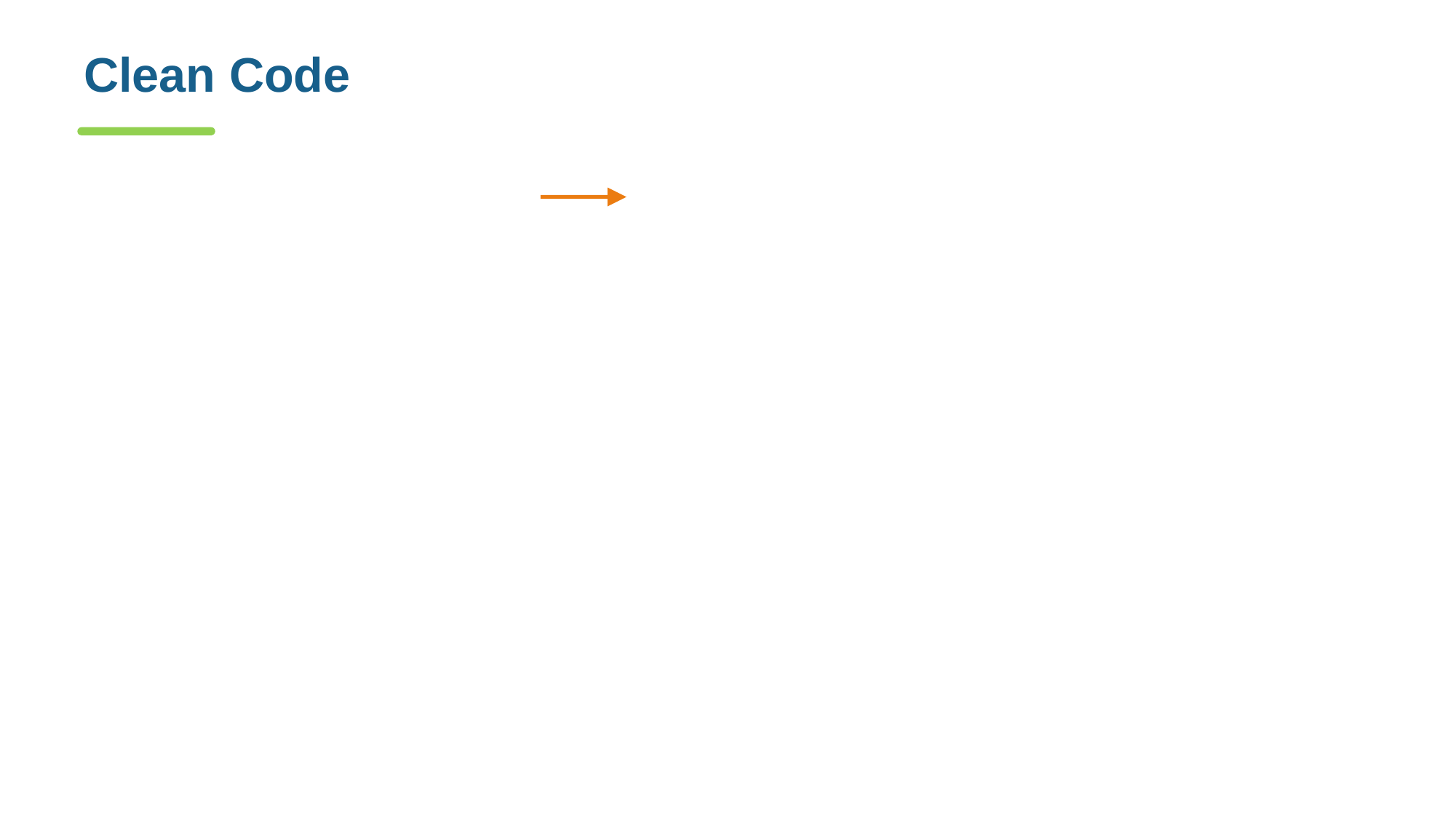

# Clean Code
追求“聪明”和“技巧”          提倡“简明”和“直接”
清晰的前提下求取效率
Make it right before you make it faster.
Make it clear before you make it faster.
Keep it right when you make it faster.
　　　　（求快不忘保持程序正确）
Keep it simple to make it faster.
　　　　（保持程序简单以求快）
Don’t sacrifice clarity for “efficiency”.
　　　　（书写清楚，不要为“效率”牺牲清楚）

13